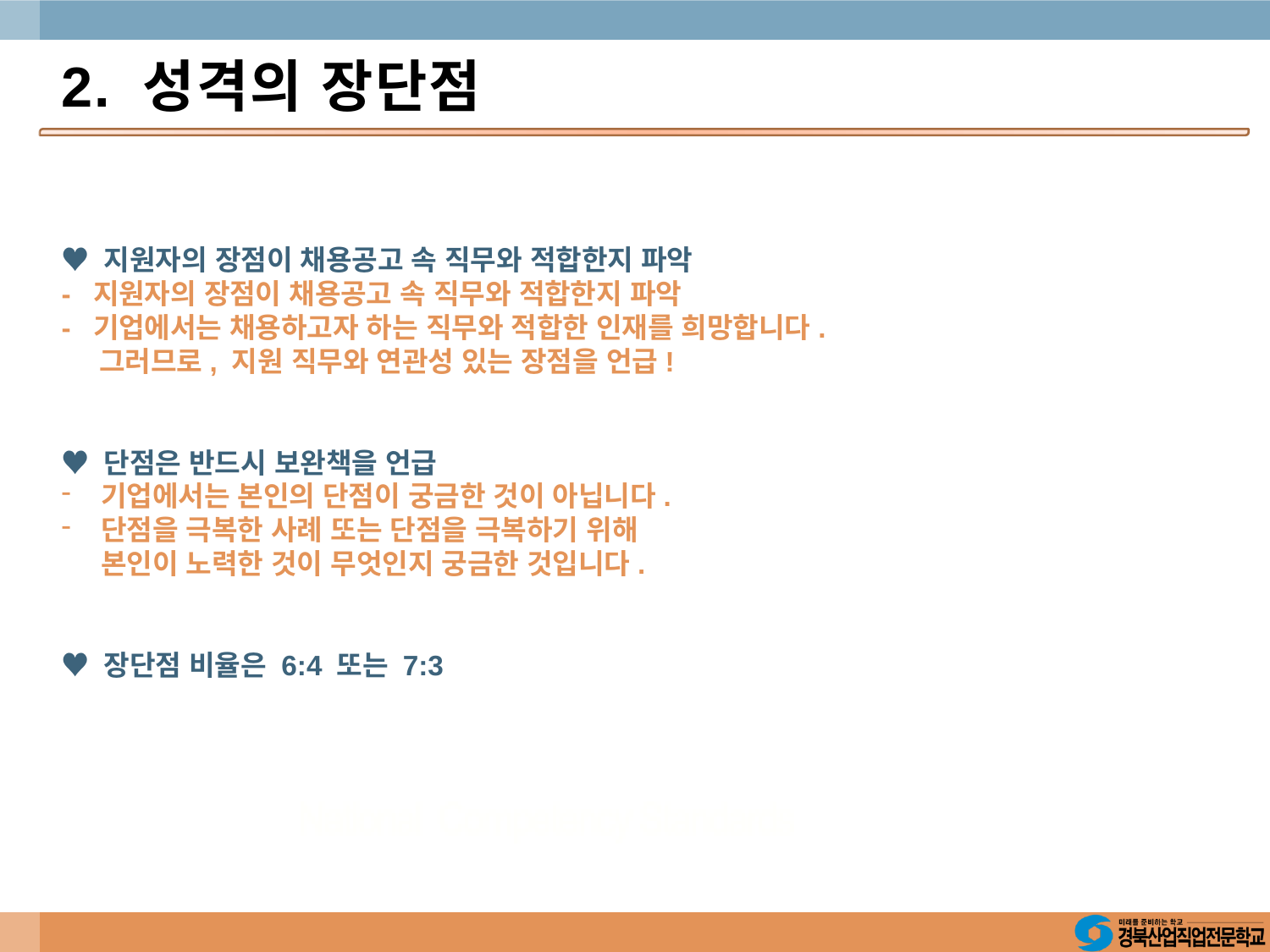

# 2. 성격의 장단점
♥ 지원자의 장점이 채용공고 속 직무와 적합한지 파악
-  지원자의 장점이 채용공고 속 직무와 적합한지 파악
-  기업에서는 채용하고자 하는 직무와 적합한 인재를 희망합니다.
    그러므로, 지원 직무와 연관성 있는 장점을 언급!

♥ 단점은 반드시 보완책을 언급
기업에서는 본인의 단점이 궁금한 것이 아닙니다.
단점을 극복한 사례 또는 단점을 극복하기 위해
본인이 노력한 것이 무엇인지 궁금한 것입니다.

♥ 장단점 비율은 6:4 또는 7:3